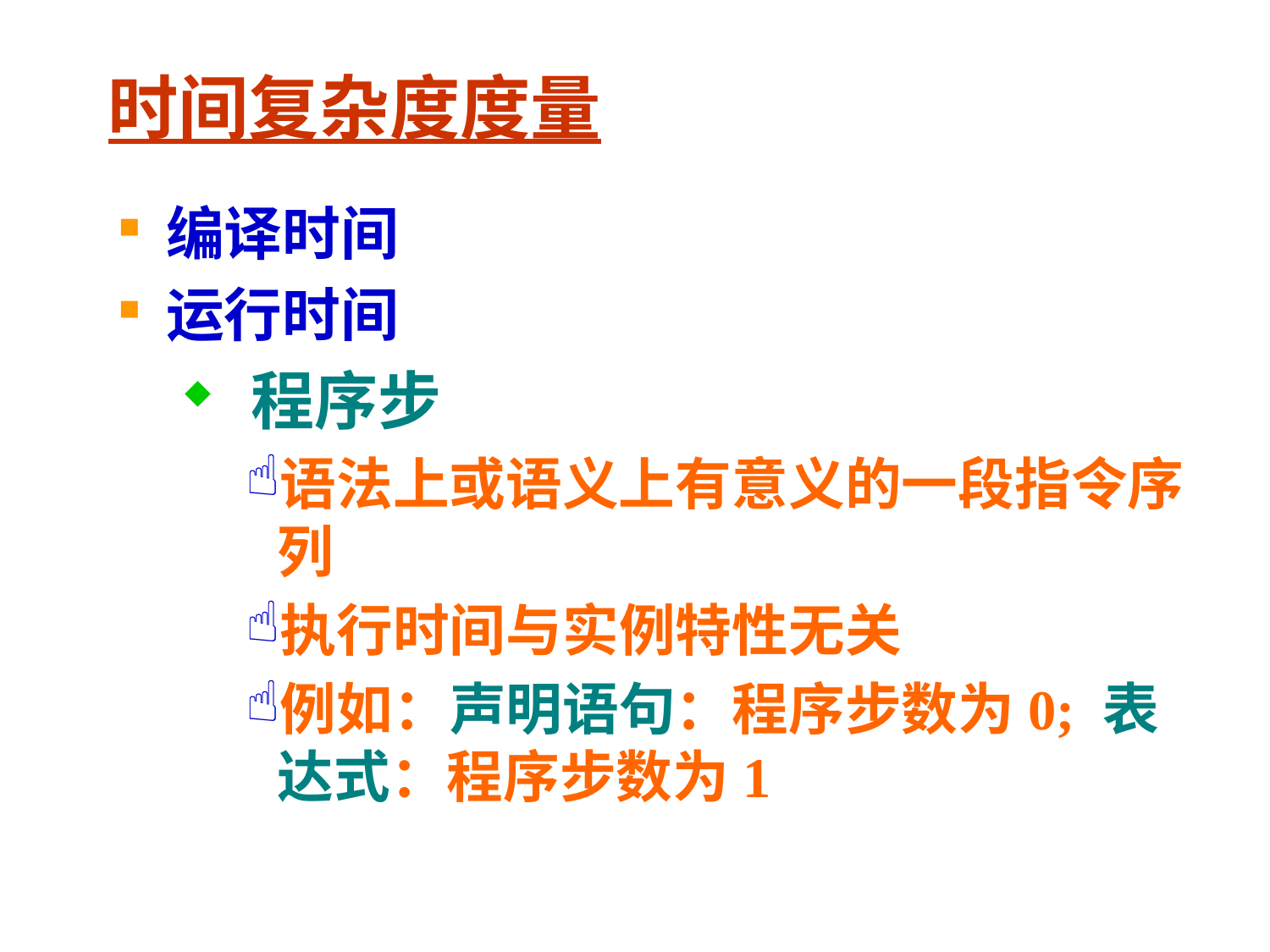

# 时间复杂度度量
编译时间
运行时间
 程序步
语法上或语义上有意义的一段指令序列
执行时间与实例特性无关
例如：声明语句：程序步数为0; 表达式：程序步数为1